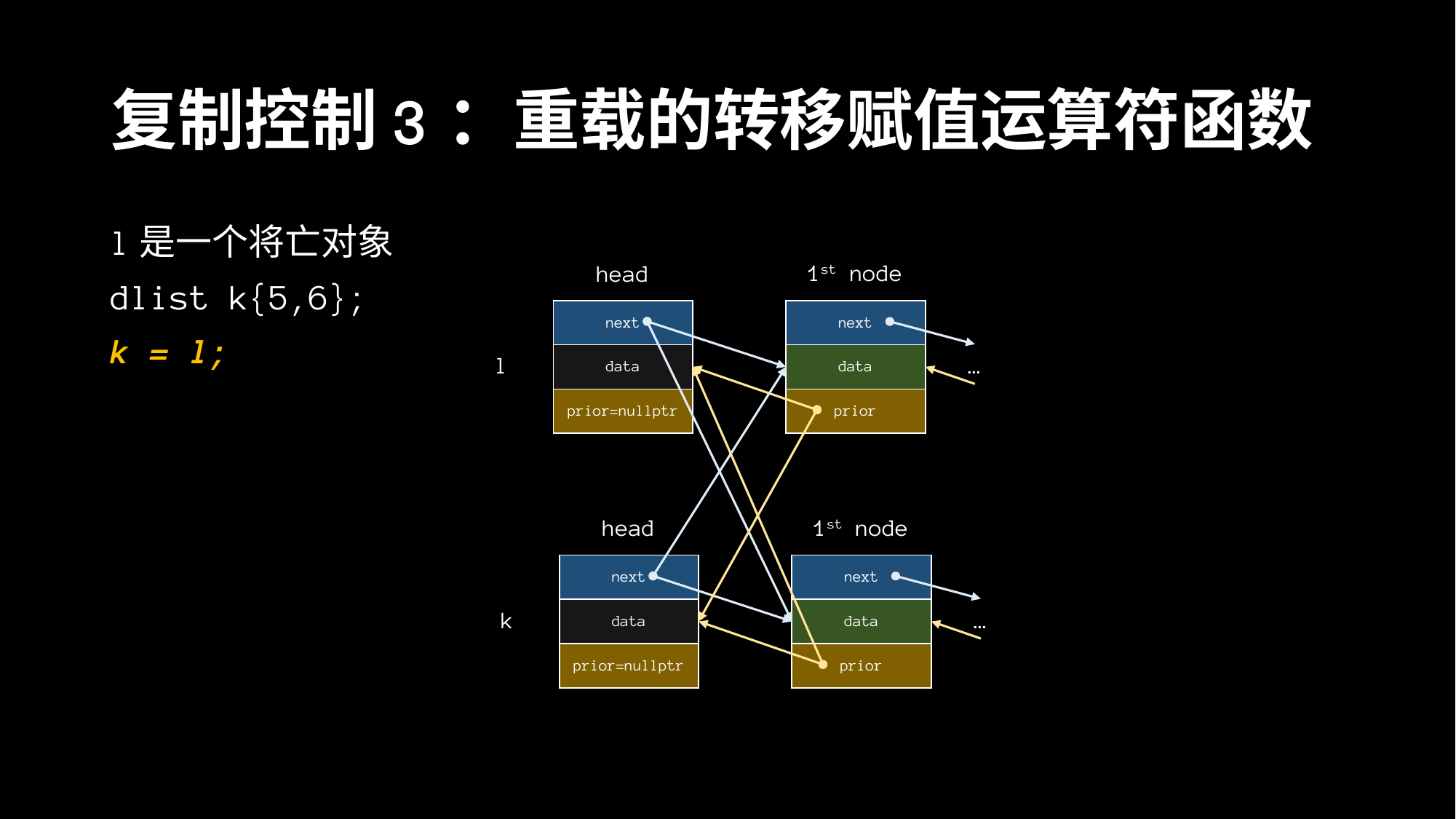

# 复制控制3：重载的转移赋值运算符函数
l是一个将亡对象
dlist k{5,6};
k = l;
1st node
head
| next |
| --- |
| data |
| prior=nullptr |
| next |
| --- |
| data |
| prior |
l
…
1st node
head
| next |
| --- |
| data |
| prior=nullptr |
| next |
| --- |
| data |
| prior |
k
…